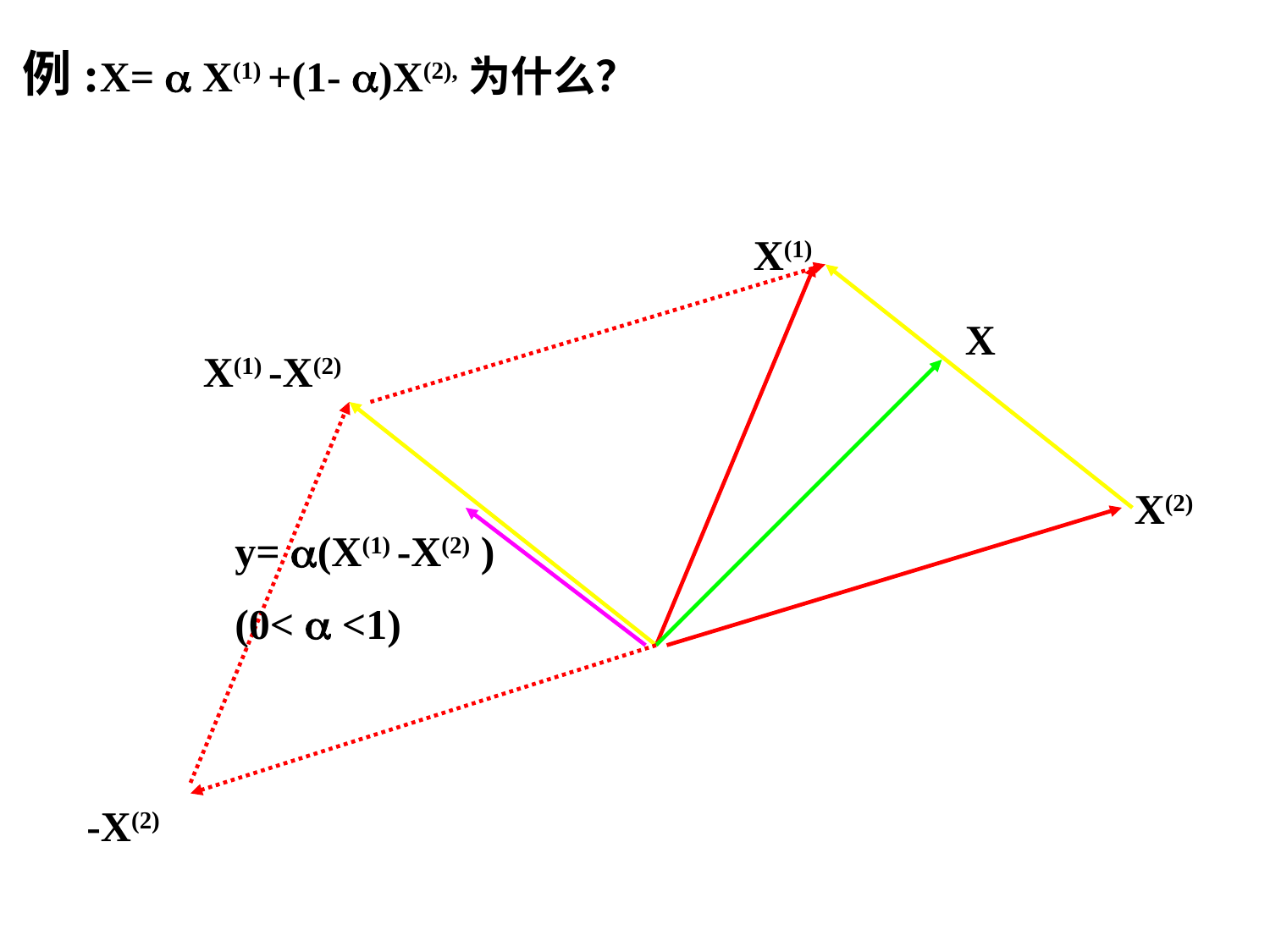

例:X= α X(1) +(1- α)X(2),为什么？

X(1)

X
X(1) -X(2)

X(2)

y= α(X(1) -X(2) )
(0< α <1)

-X(2)